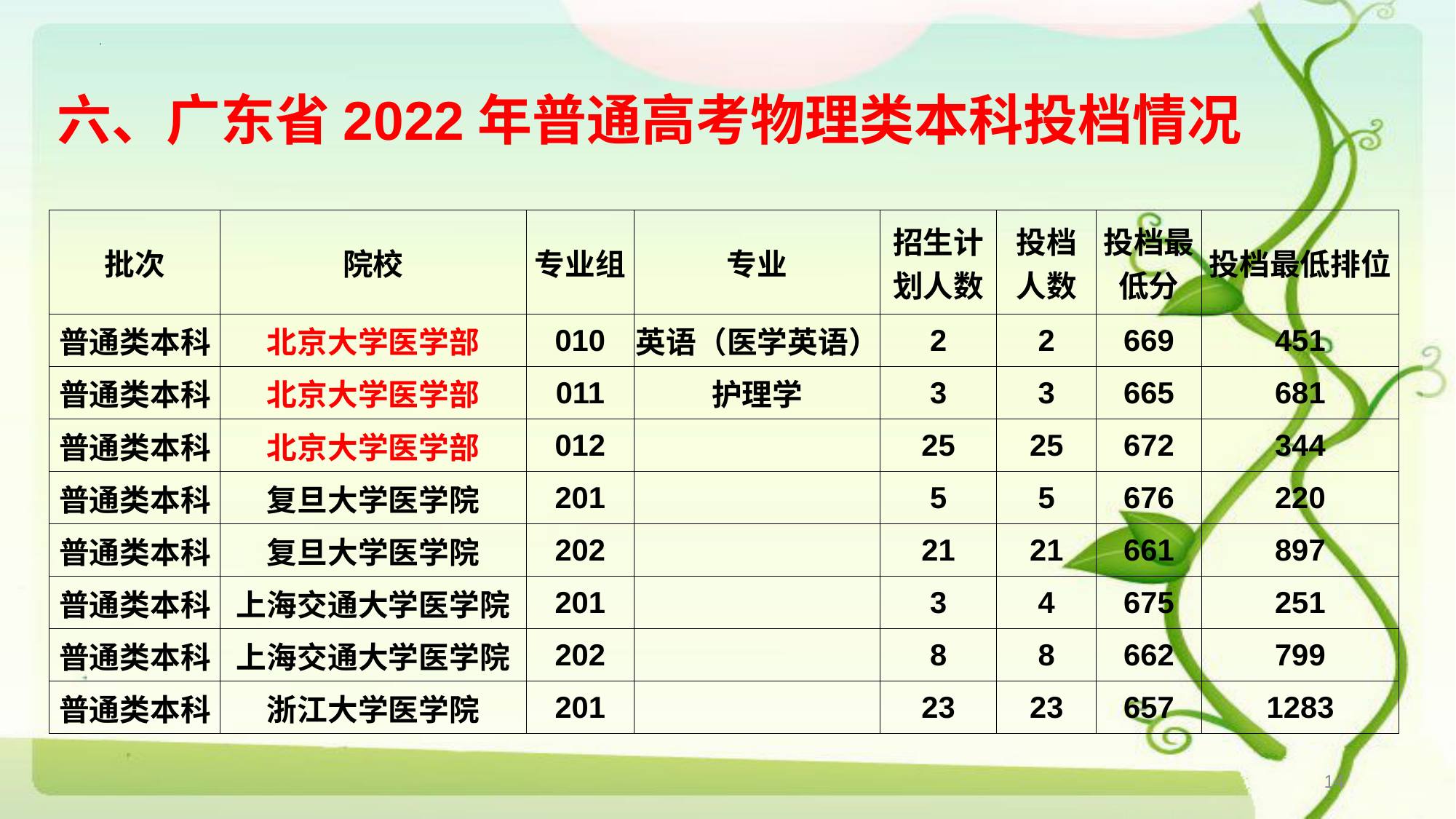

# 六、广东省2022年普通高考物理类本科投档情况
| 批次 | 院校 | 专业组 | 专业 | 招生计划人数 | 投档 人数 | 投档最低分 | 投档最低排位 |
| --- | --- | --- | --- | --- | --- | --- | --- |
| 普通类本科 | 北京大学医学部 | 010 | 英语（医学英语） | 2 | 2 | 669 | 451 |
| 普通类本科 | 北京大学医学部 | 011 | 护理学 | 3 | 3 | 665 | 681 |
| 普通类本科 | 北京大学医学部 | 012 |  | 25 | 25 | 672 | 344 |
| 普通类本科 | 复旦大学医学院 | 201 |  | 5 | 5 | 676 | 220 |
| 普通类本科 | 复旦大学医学院 | 202 |  | 21 | 21 | 661 | 897 |
| 普通类本科 | 上海交通大学医学院 | 201 |  | 3 | 4 | 675 | 251 |
| 普通类本科 | 上海交通大学医学院 | 202 |  | 8 | 8 | 662 | 799 |
| 普通类本科 | 浙江大学医学院 | 201 |  | 23 | 23 | 657 | 1283 |
14